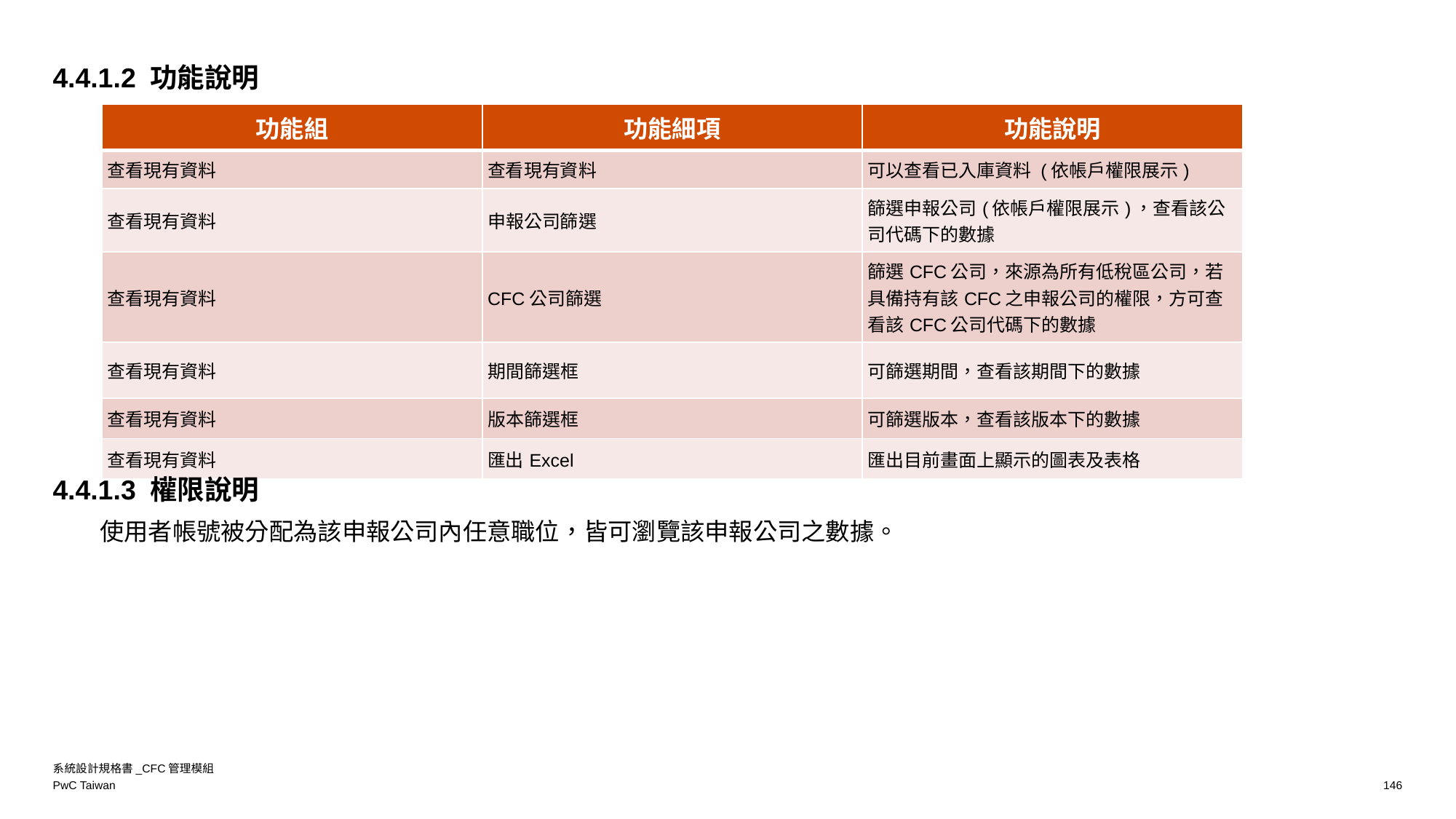

4.4.1.2 功能說明
| 功能組 | 功能細項 | 功能說明 |
| --- | --- | --- |
| 查看現有資料 | 查看現有資料 | 可以查看已入庫資料 (依帳戶權限展示) |
| 查看現有資料 | 申報公司篩選 | 篩選申報公司(依帳戶權限展示)，查看該公司代碼下的數據 |
| 查看現有資料 | CFC公司篩選 | 篩選CFC公司，來源為所有低稅區公司，若具備持有該CFC之申報公司的權限，方可查看該CFC公司代碼下的數據 |
| 查看現有資料 | 期間篩選框 | 可篩選期間，查看該期間下的數據 |
| 查看現有資料 | 版本篩選框 | 可篩選版本，查看該版本下的數據 |
| 查看現有資料 | 匯出Excel | 匯出目前畫面上顯示的圖表及表格 |
4.4.1.3 權限說明
使用者帳號被分配為該申報公司內任意職位，皆可瀏覽該申報公司之數據。
系統設計規格書_CFC管理模組
146